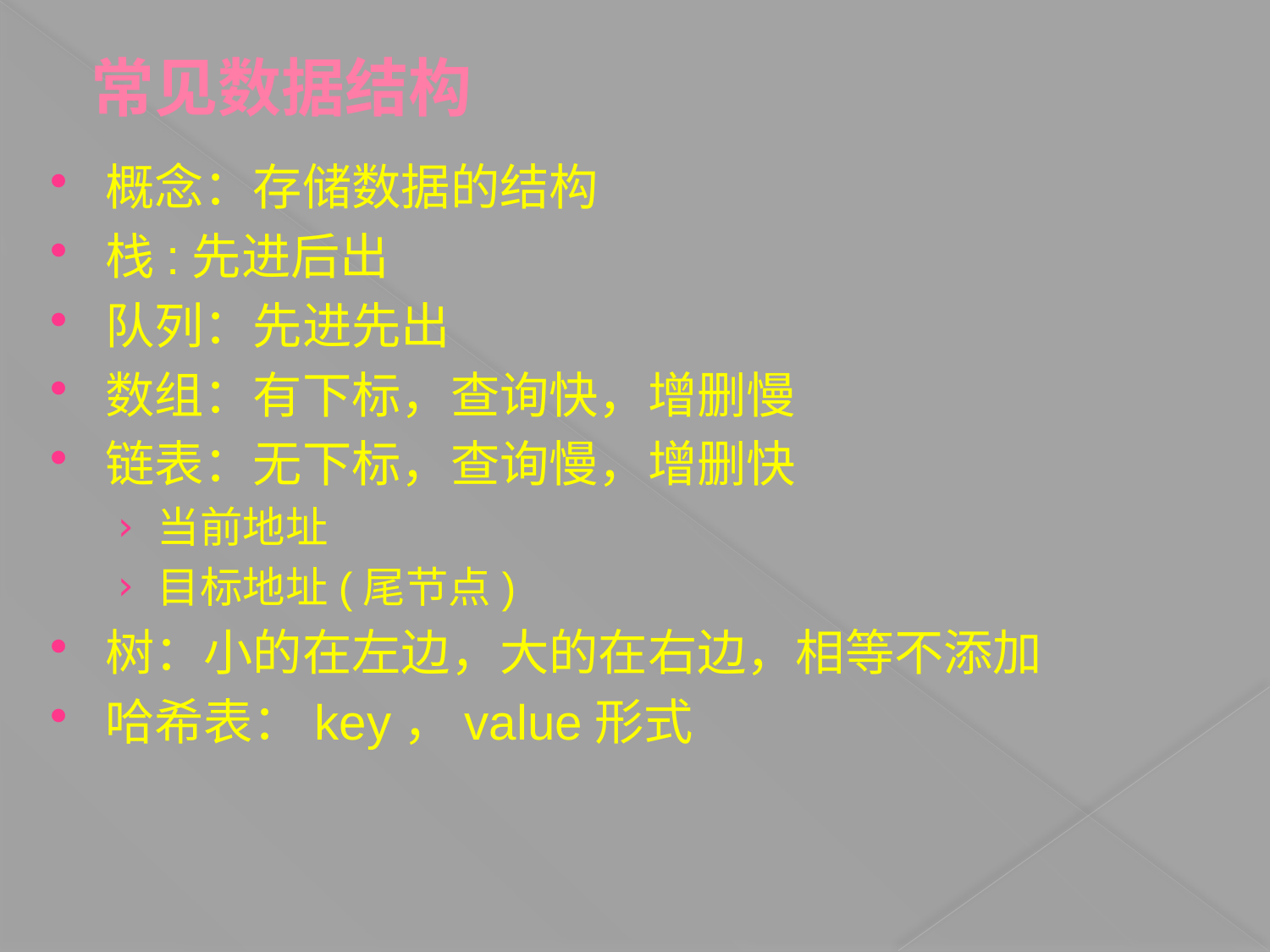

# 常见数据结构
概念：存储数据的结构
栈:先进后出
队列：先进先出
数组：有下标，查询快，增删慢
链表：无下标，查询慢，增删快
当前地址
目标地址(尾节点)
树：小的在左边，大的在右边，相等不添加
哈希表：key，value形式